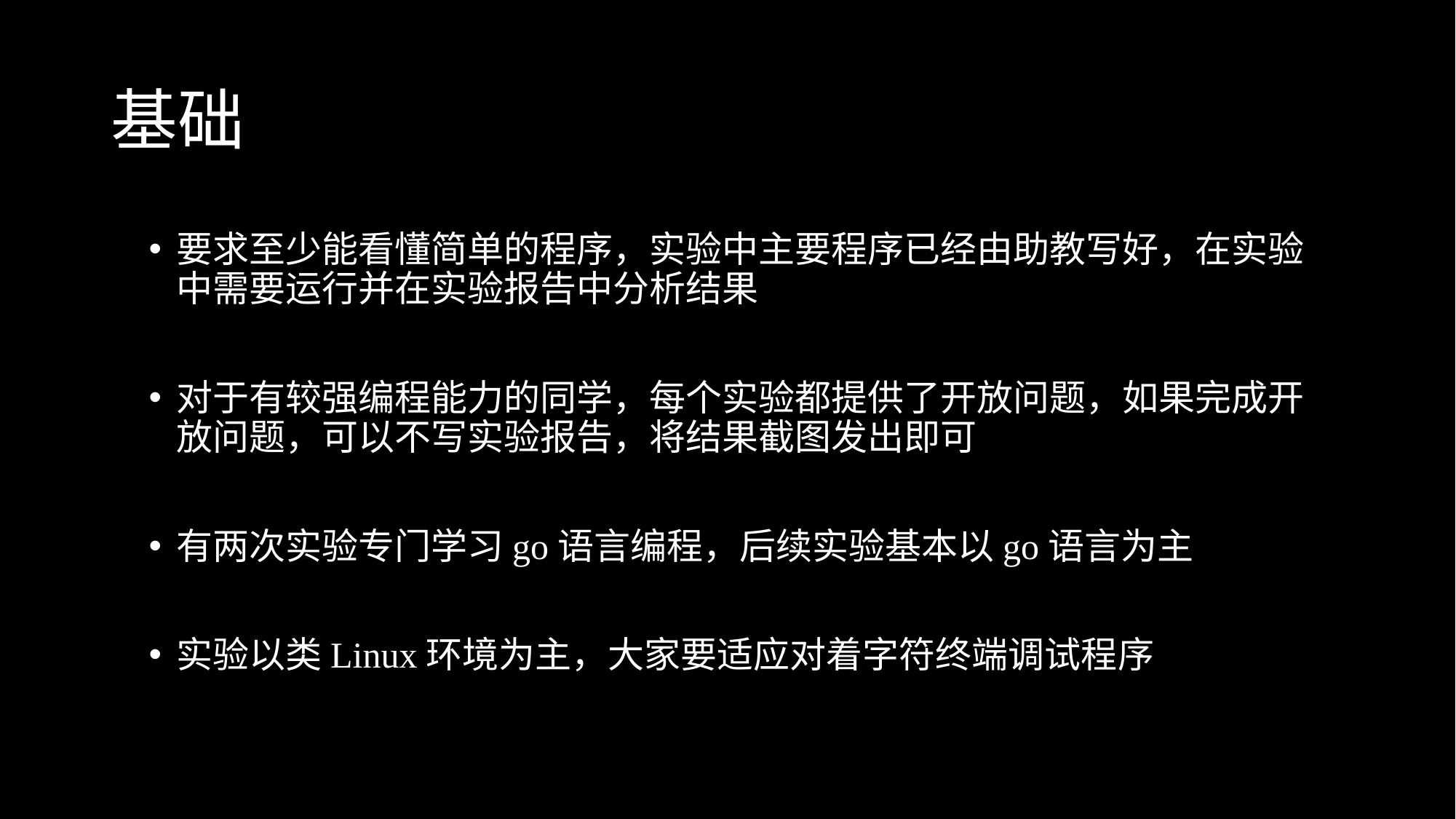

# 基础
要求至少能看懂简单的程序，实验中主要程序已经由助教写好，在实验中需要运行并在实验报告中分析结果

对于有较强编程能力的同学，每个实验都提供了开放问题，如果完成开放问题，可以不写实验报告，将结果截图发出即可

有两次实验专门学习go语言编程，后续实验基本以go语言为主

实验以类Linux环境为主，大家要适应对着字符终端调试程序